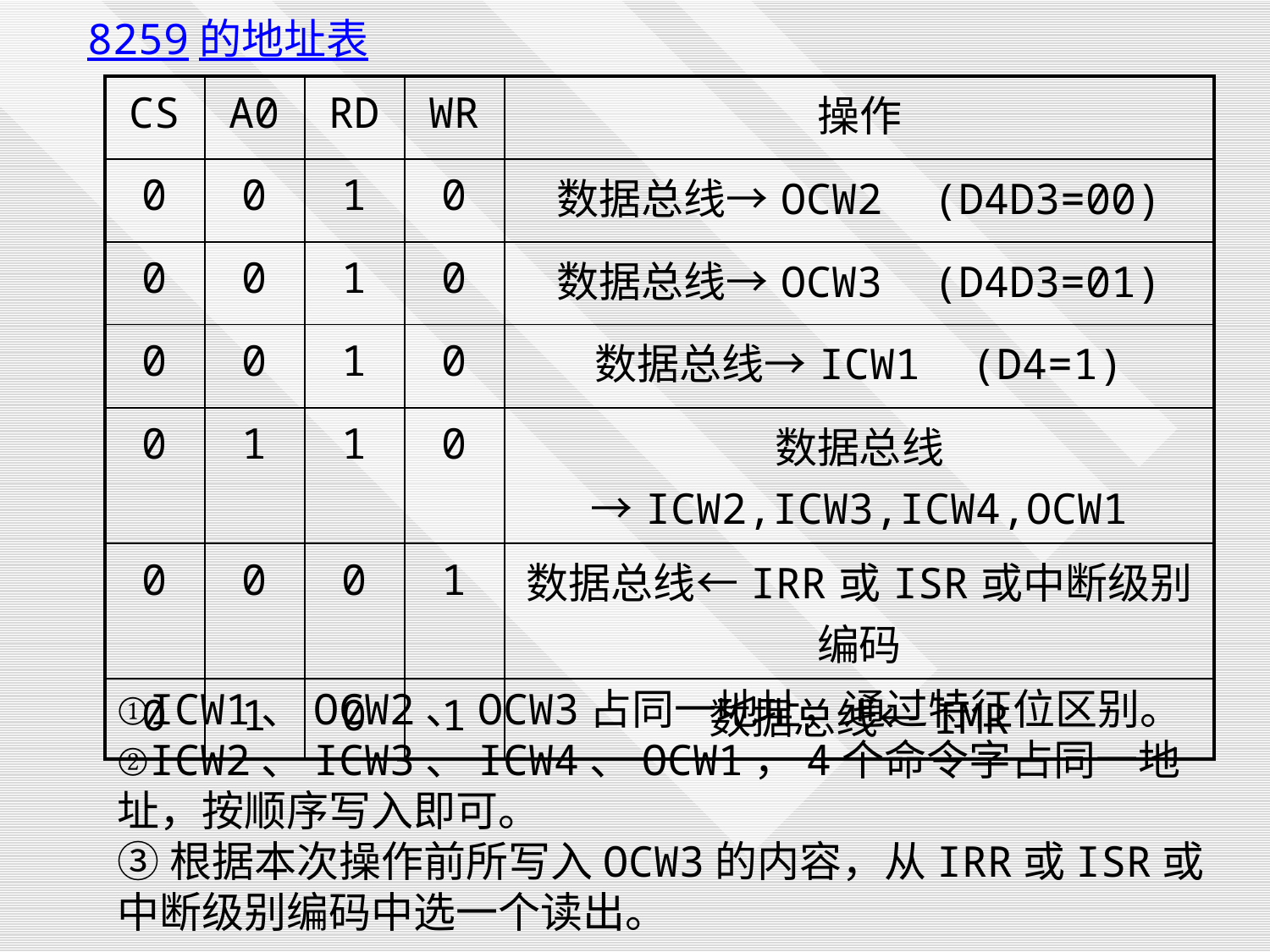

8259的地址表
| CS | A0 | RD | WR | 操作 |
| --- | --- | --- | --- | --- |
| 0 | 0 | 1 | 0 | 数据总线→OCW2 (D4D3=00) |
| 0 | 0 | 1 | 0 | 数据总线→OCW3 (D4D3=01) |
| 0 | 0 | 1 | 0 | 数据总线→ICW1 (D4=1) |
| 0 | 1 | 1 | 0 | 数据总线→ICW2,ICW3,ICW4,OCW1 |
| 0 | 0 | 0 | 1 | 数据总线←IRR或ISR或中断级别编码 |
| 0 | 1 | 0 | 1 | 数据总线←IMR |
①ICW1、OCW2、OCW3占同一地址，通过特征位区别。
②ICW2、ICW3、ICW4、OCW1，4个命令字占同一地址，按顺序写入即可。
③根据本次操作前所写入OCW3的内容，从IRR或ISR或中断级别编码中选一个读出。